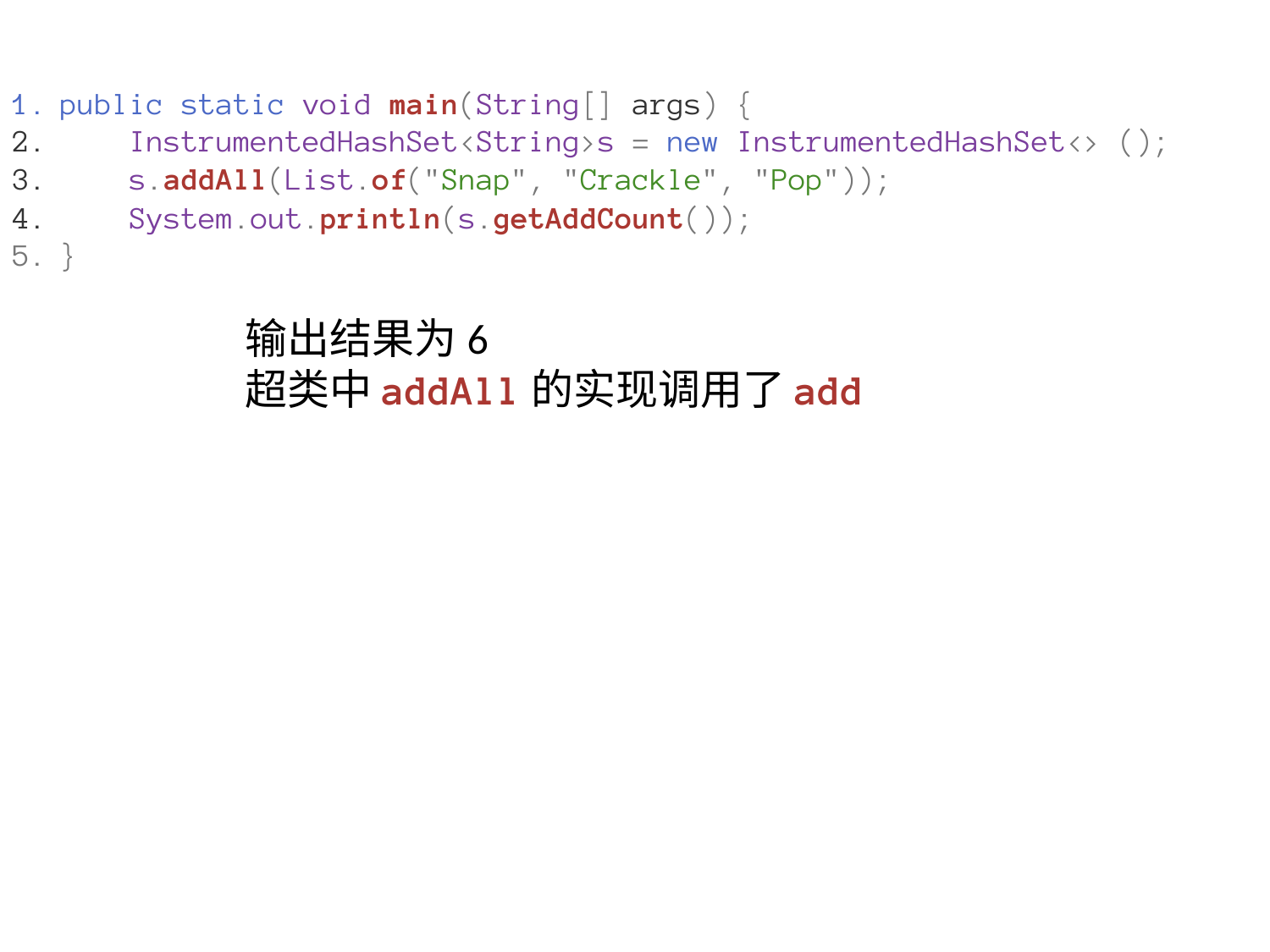

public static void main(String[] args) {
    InstrumentedHashSet<String>s = new InstrumentedHashSet<> ();
    s.addAll(List.of("Snap", "Crackle", "Pop"));
    System.out.println(s.getAddCount());
}

输出结果为6
超类中addAll的实现调用了add